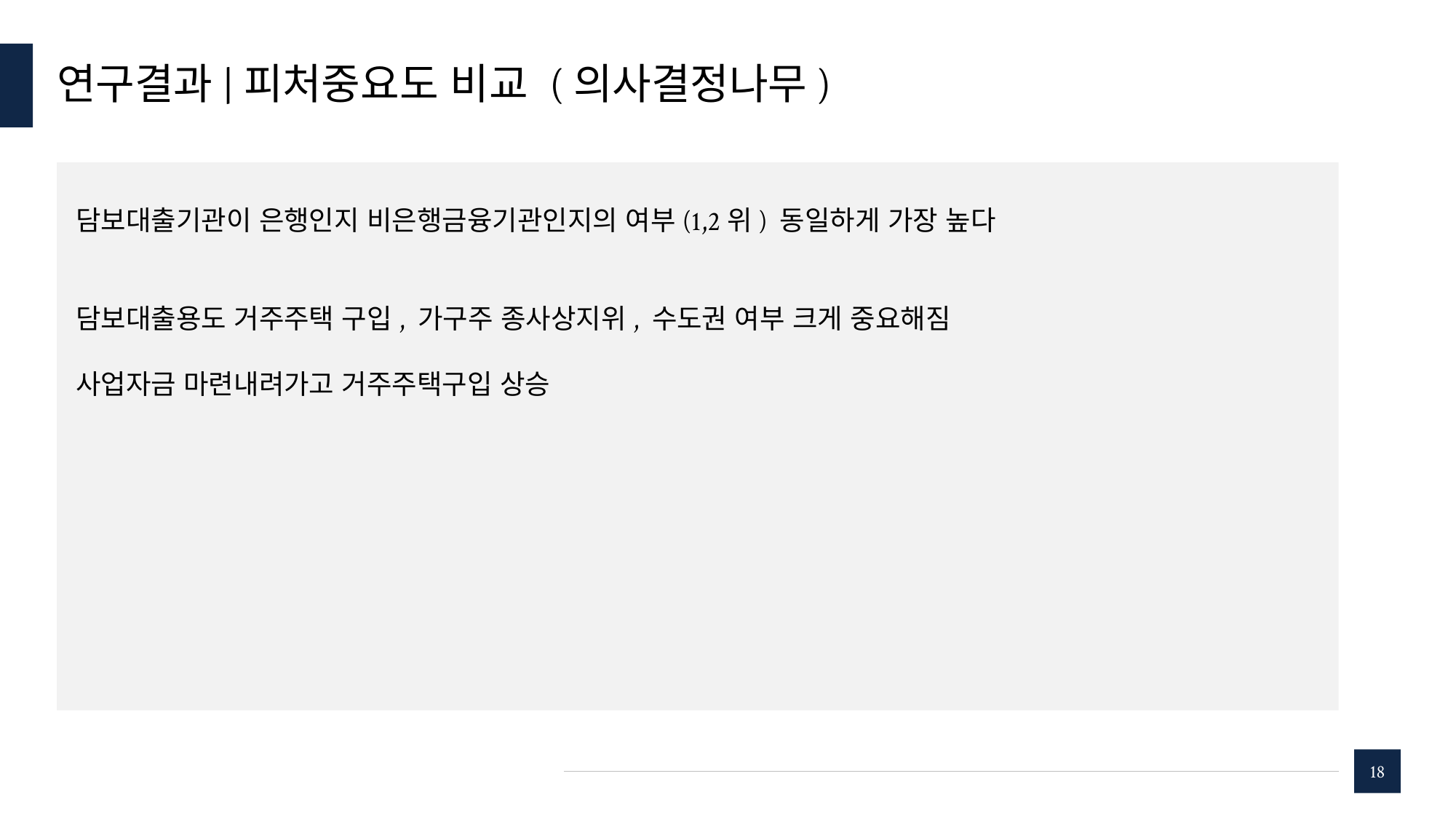

# 연구결과|피처중요도 비교 (의사결정나무)

담보대출기관이 은행인지 비은행금융기관인지의 여부(1,2위) 동일하게 가장 높다

담보대출용도 거주주택 구입, 가구주 종사상지위, 수도권 여부 크게 중요해짐

사업자금 마련내려가고 거주주택구입 상승

18